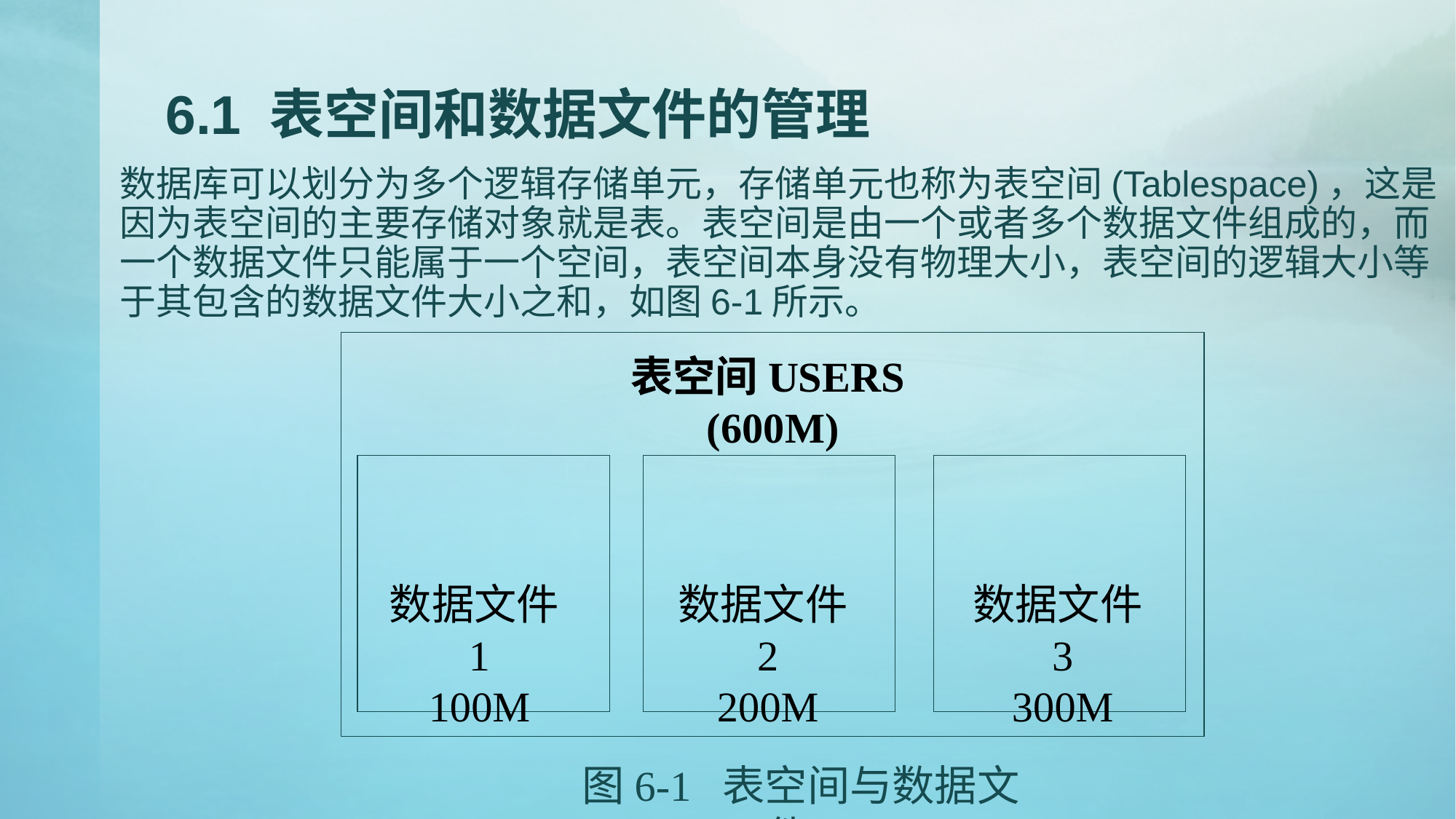

# 6.1 表空间和数据文件的管理
数据库可以划分为多个逻辑存储单元，存储单元也称为表空间(Tablespace)，这是因为表空间的主要存储对象就是表。表空间是由一个或者多个数据文件组成的，而一个数据文件只能属于一个空间，表空间本身没有物理大小，表空间的逻辑大小等于其包含的数据文件大小之和，如图6-1所示。

表空间USERS
 (600M)

数据文件2
200M
数据文件1
100M
数据文件3
300M
图6-1  表空间与数据文件